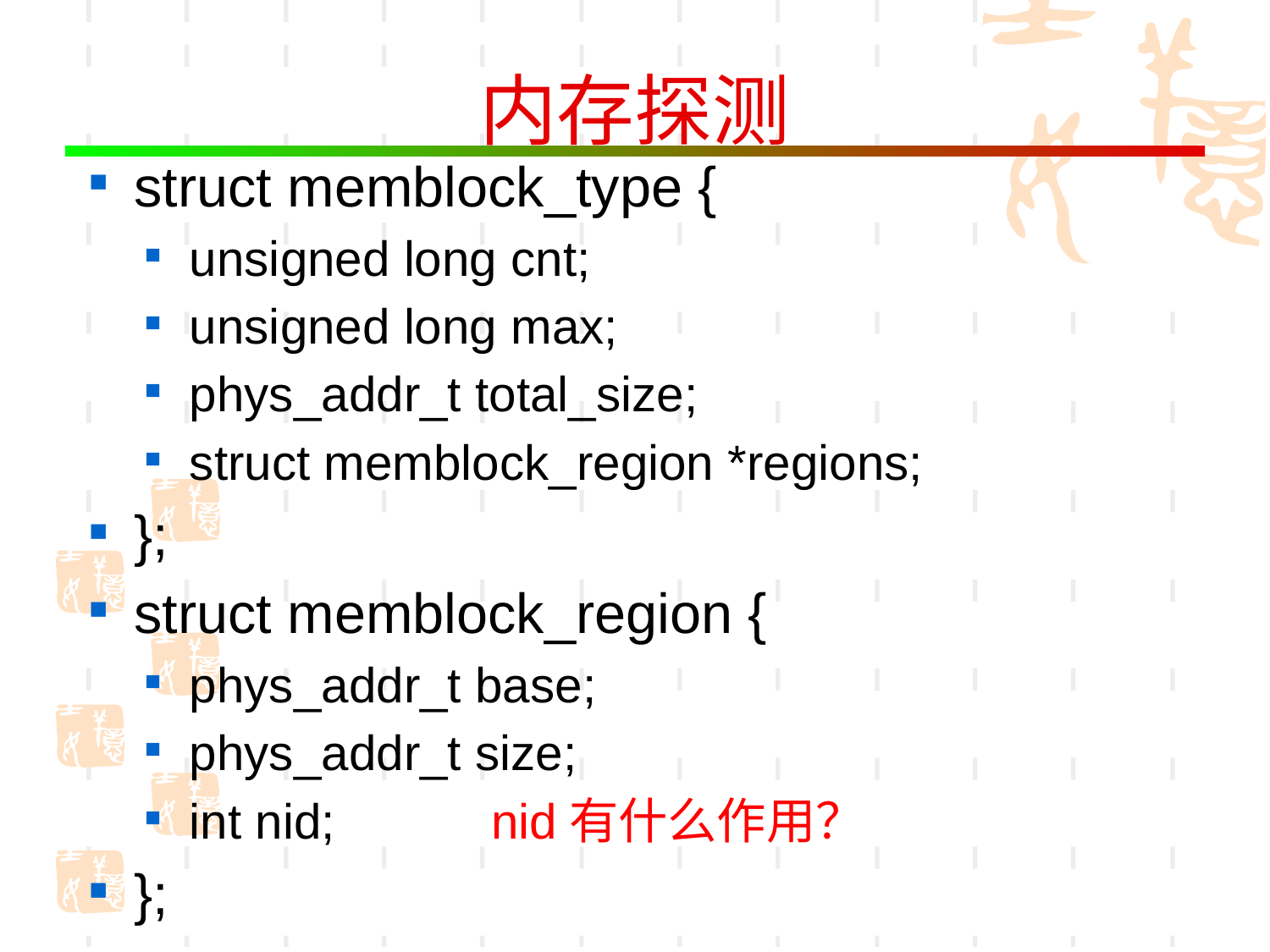

# 内存探测
struct memblock_type {
unsigned long cnt;
unsigned long max;
phys_addr_t total_size;
struct memblock_region *regions;
};
struct memblock_region {
phys_addr_t base;
phys_addr_t size;
int nid;		nid有什么作用？
};